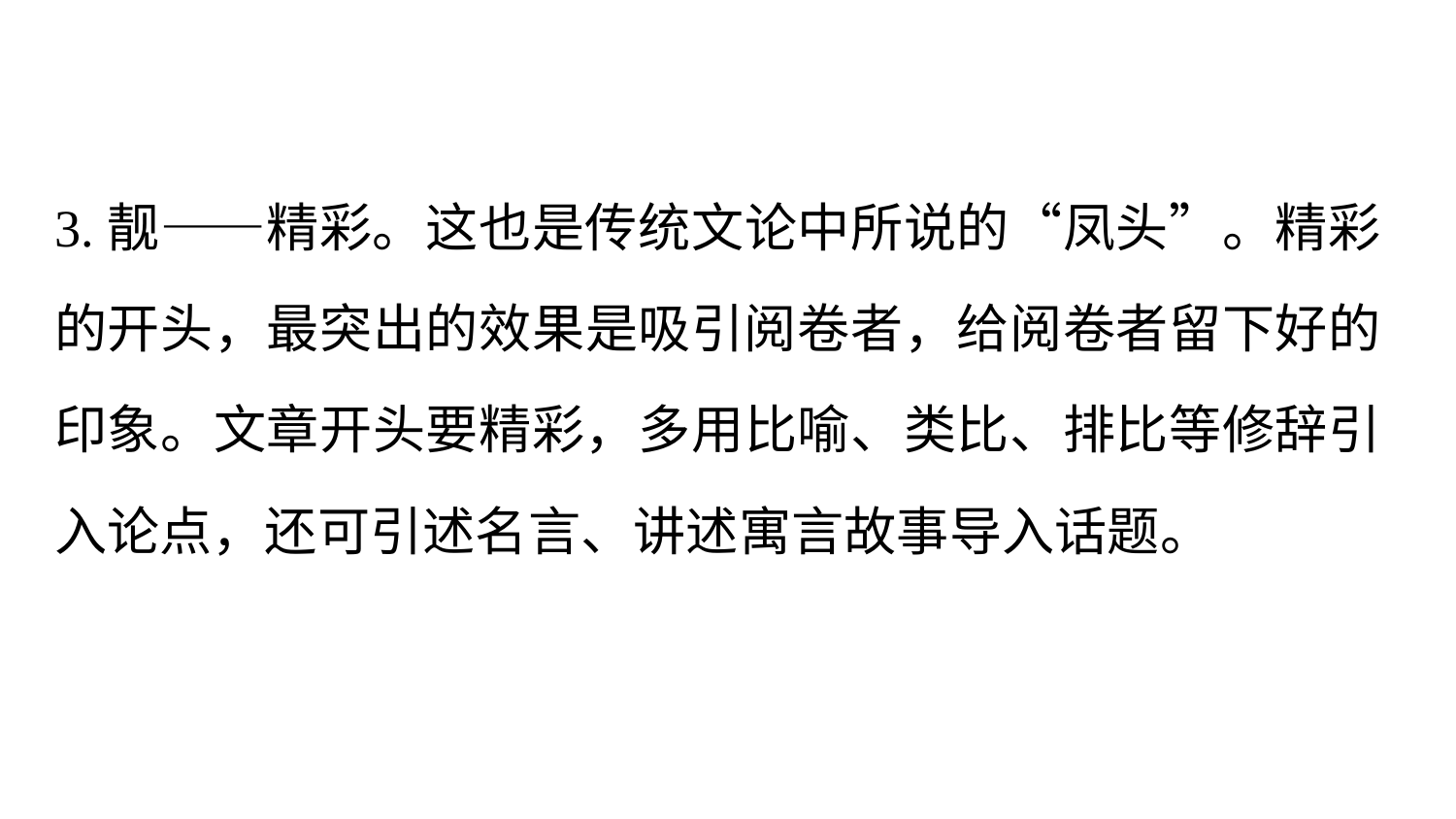

3.靓——精彩。这也是传统文论中所说的“凤头”。精彩的开头，最突出的效果是吸引阅卷者，给阅卷者留下好的印象。文章开头要精彩，多用比喻、类比、排比等修辞引入论点，还可引述名言、讲述寓言故事导入话题。